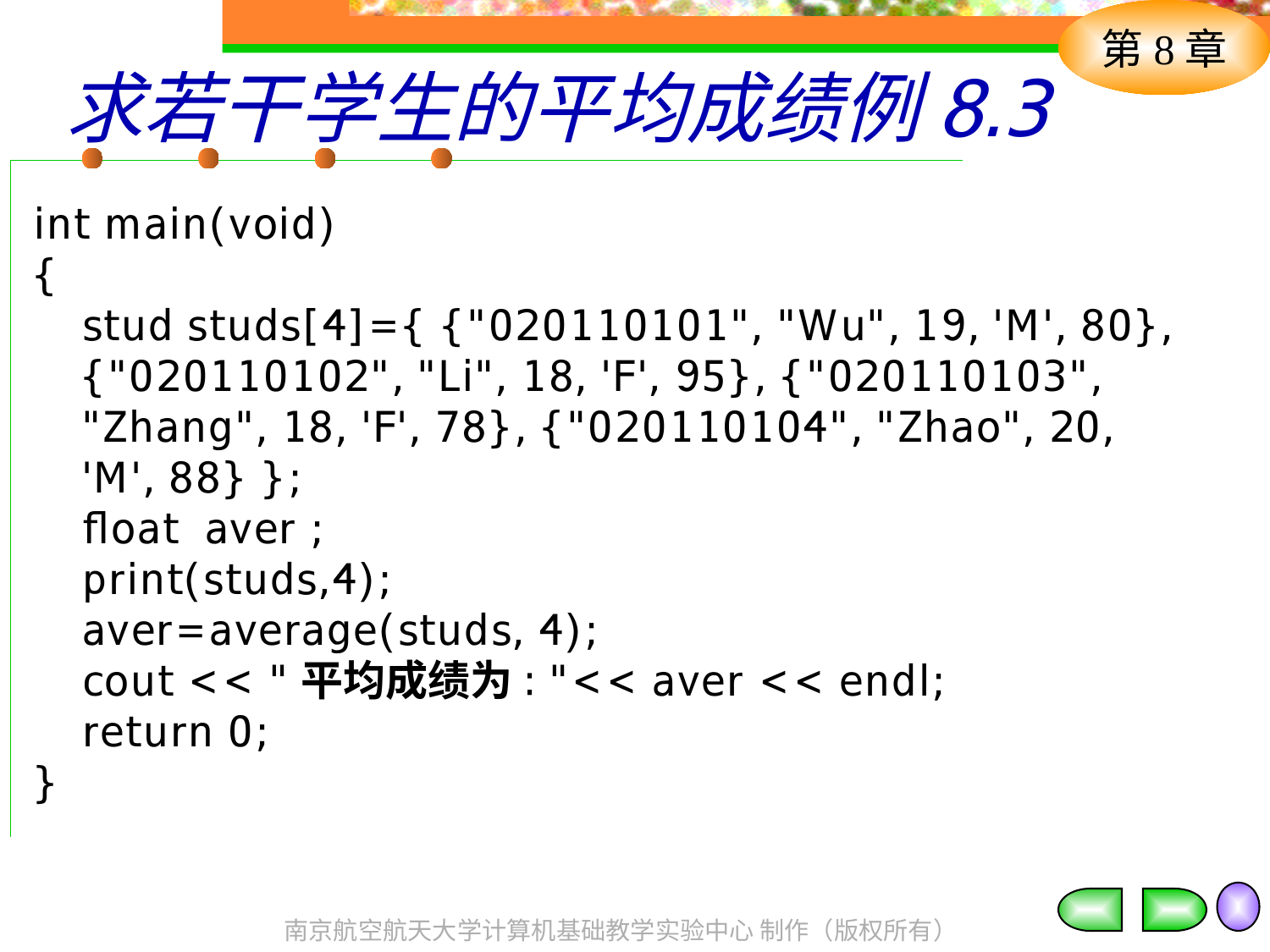

# 求若干学生的平均成绩例8.3
int main(void)
{
	stud studs[4]={ {"020110101", "Wu", 19, 'M', 80}, {"020110102", "Li", 18, 'F', 95}, {"020110103", "Zhang", 18, 'F', 78}, {"020110104", "Zhao", 20, 'M', 88} };
   	float  aver ;
	print(studs,4);
   	aver=average(studs, 4);
   	cout << "平均成绩为: "<< aver << endl;
   	return 0;
}